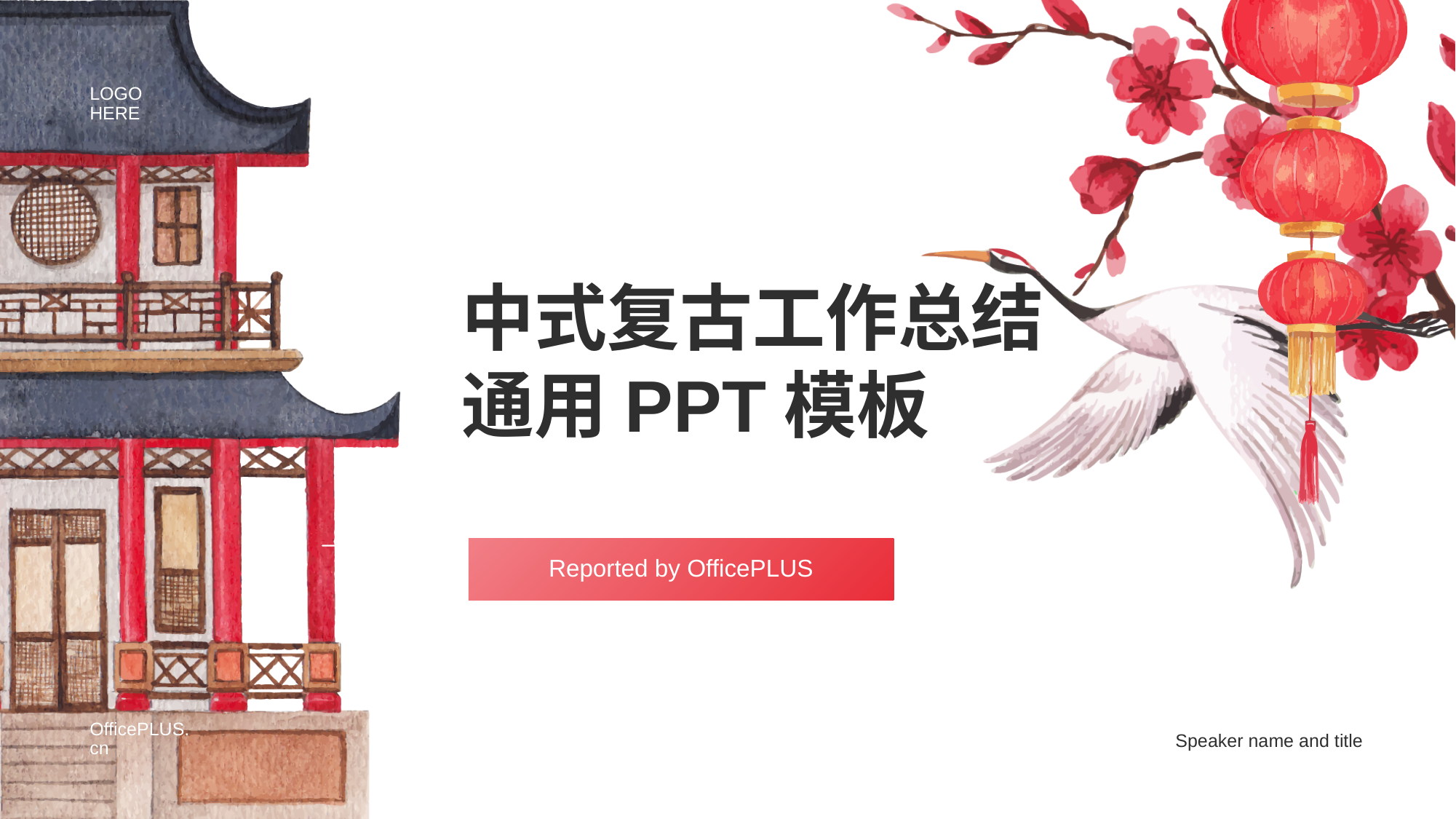

LOGO HERE
# 中式复古工作总结 通用PPT模板

Reported by OfficePLUS
OfficePLUS.cn
Speaker name and title